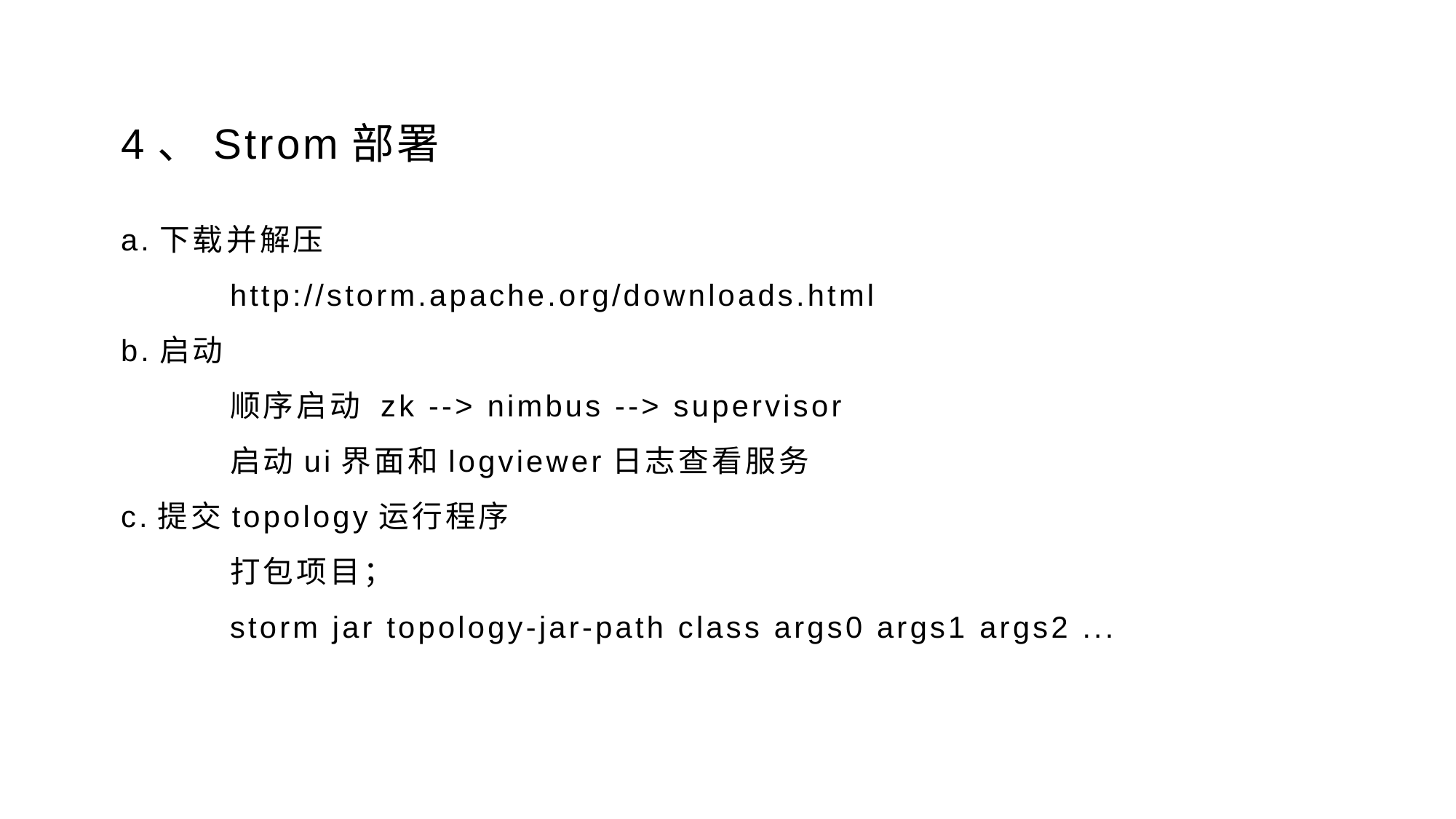

4、Strom部署

a.下载并解压
	http://storm.apache.org/downloads.html
b.启动
	顺序启动 zk --> nimbus --> supervisor
	启动ui界面和logviewer日志查看服务
c.提交topology运行程序
	打包项目；
	storm jar topology-jar-path class args0 args1 args2 ...